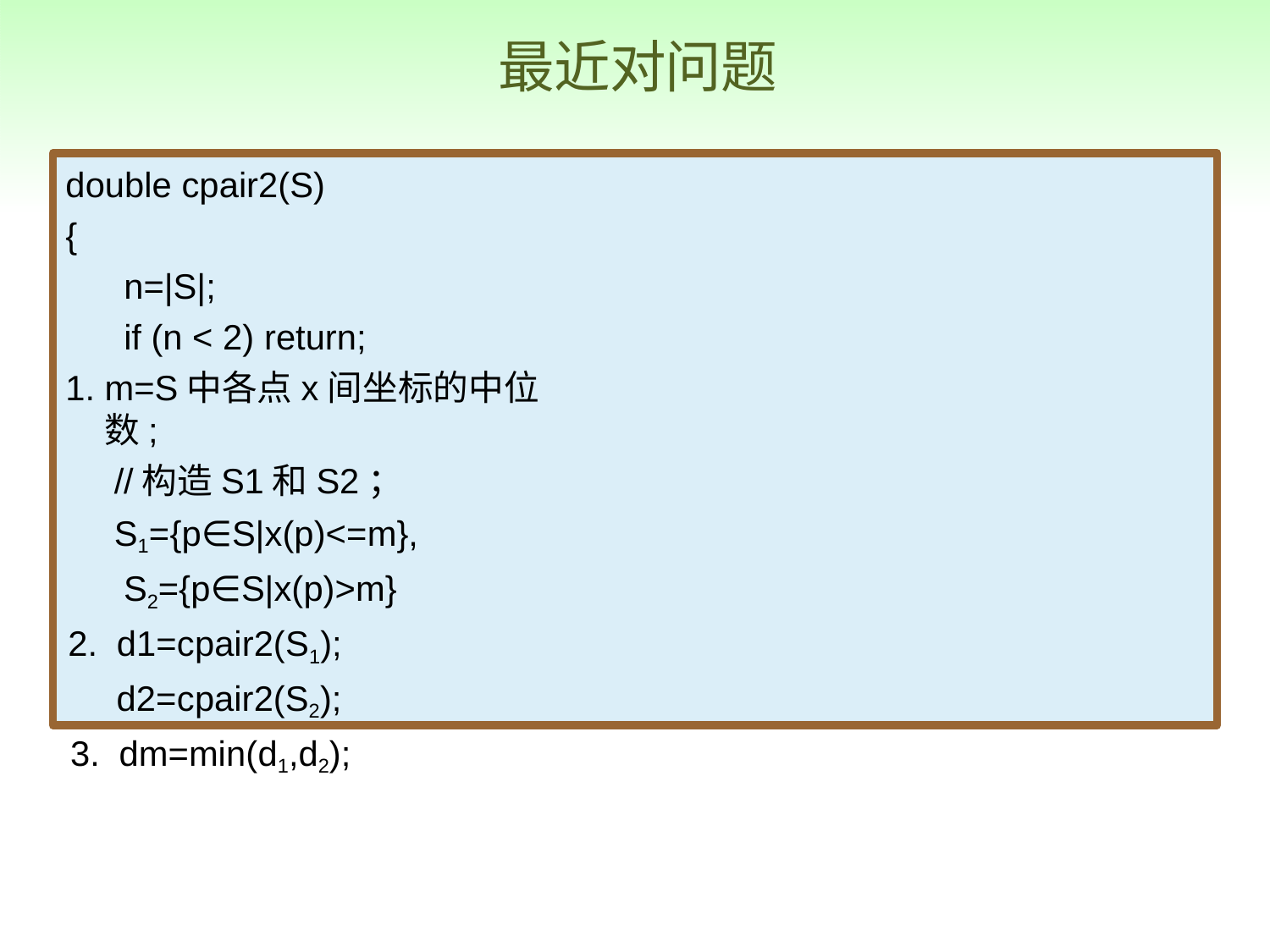

# 最近对问题
double cpair2(S)
{
n=|S|;
if (n < 2) return;
m=S中各点x间坐标的中位数;
//构造S1和S2；
S1={p∈S|x(p)<=m},  S2={p∈S|x(p)>m}
d1=cpair2(S1);
d2=cpair2(S2);
dm=min(d1,d2);